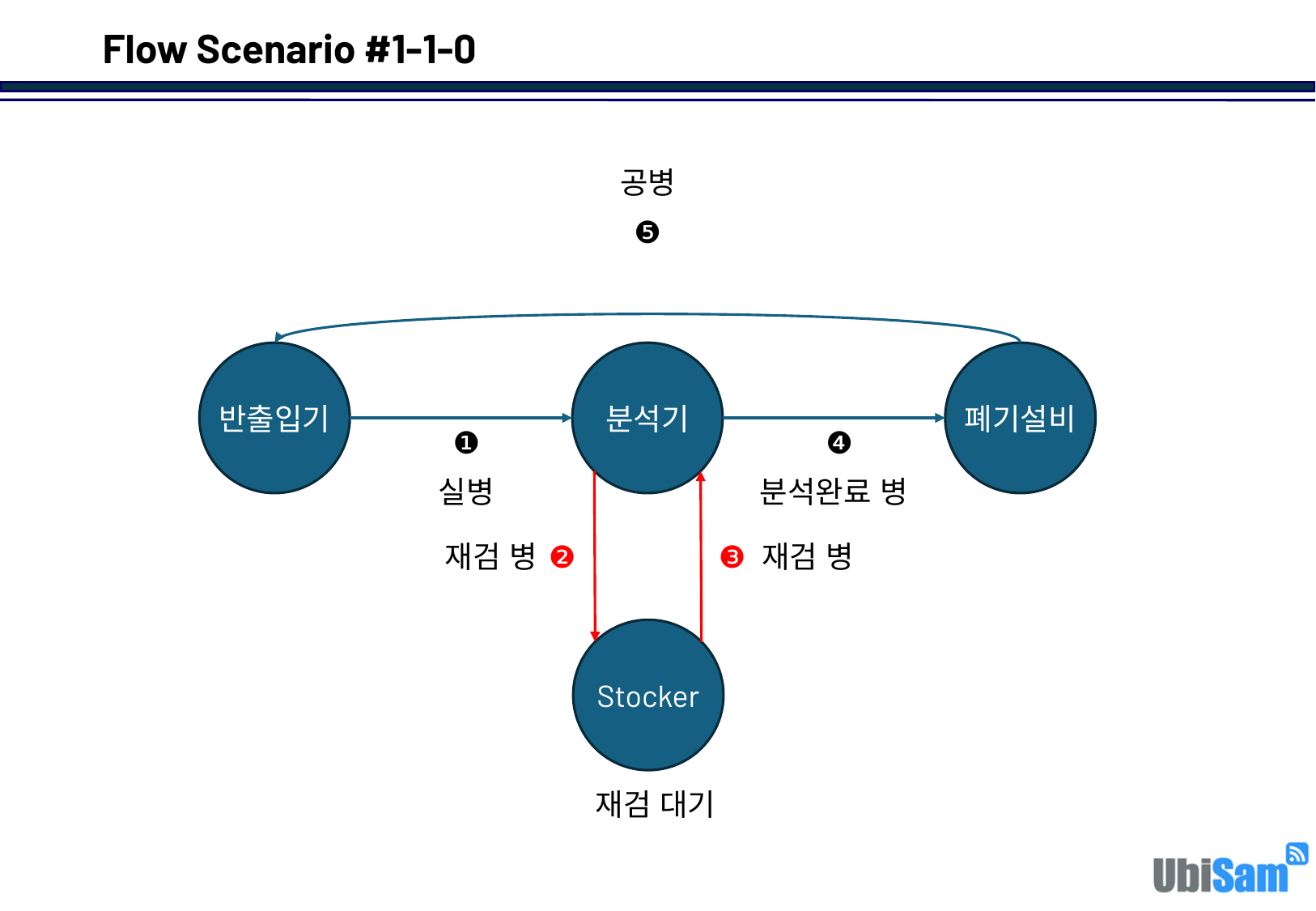

# Flow Scenario #1-1-0
공병
❺
반출입기
분석기
폐기설비
❶
❹
실병
분석완료 병
재검 병
❷
❸
재검 병
Stocker
재검 대기